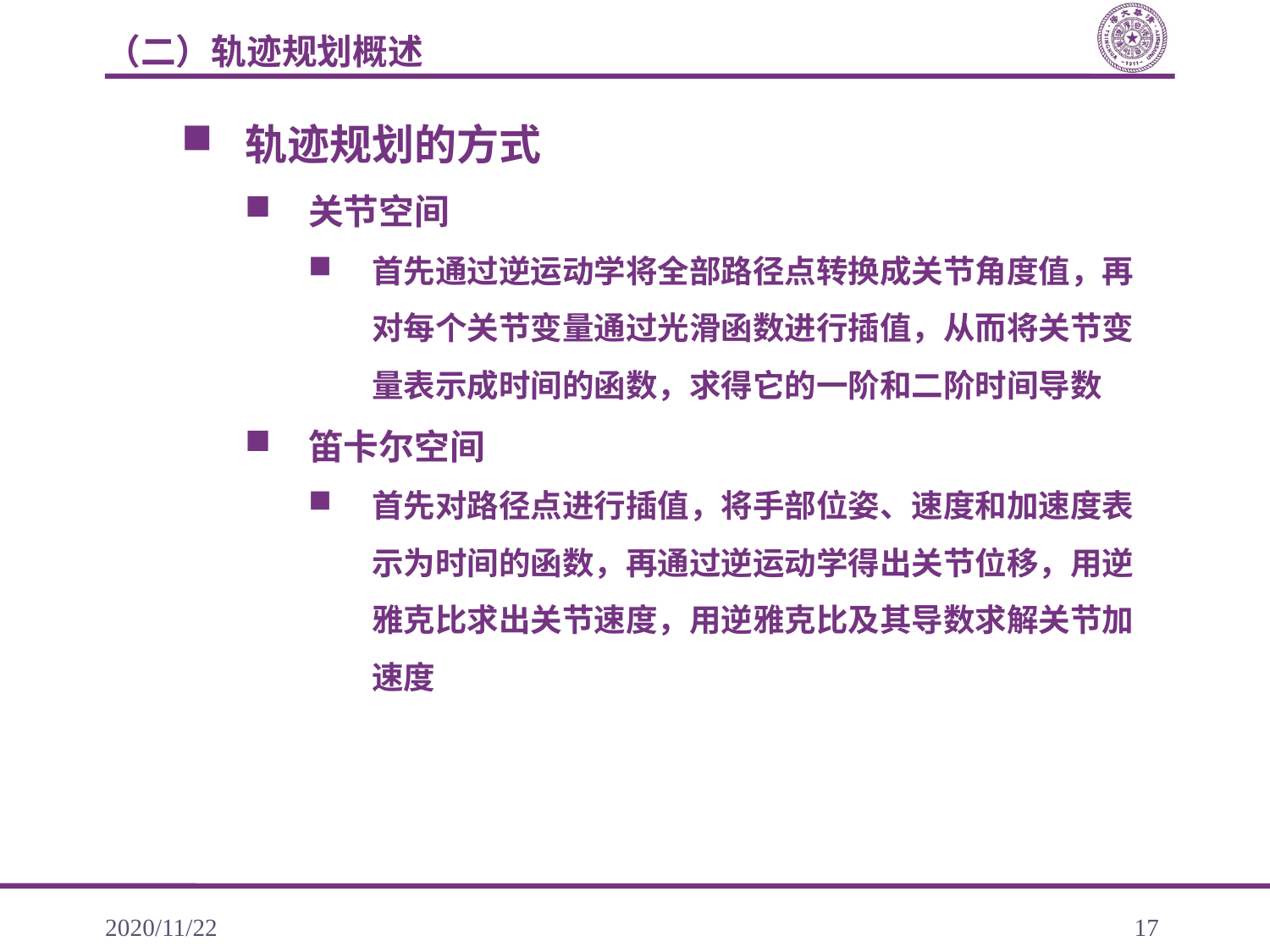

（二）轨迹规划概述
轨迹规划的方式
关节空间
首先通过逆运动学将全部路径点转换成关节角度值，再对每个关节变量通过光滑函数进行插值，从而将关节变量表示成时间的函数，求得它的一阶和二阶时间导数
笛卡尔空间
首先对路径点进行插值，将手部位姿、速度和加速度表示为时间的函数，再通过逆运动学得出关节位移，用逆雅克比求出关节速度，用逆雅克比及其导数求解关节加速度
2020/11/22
17